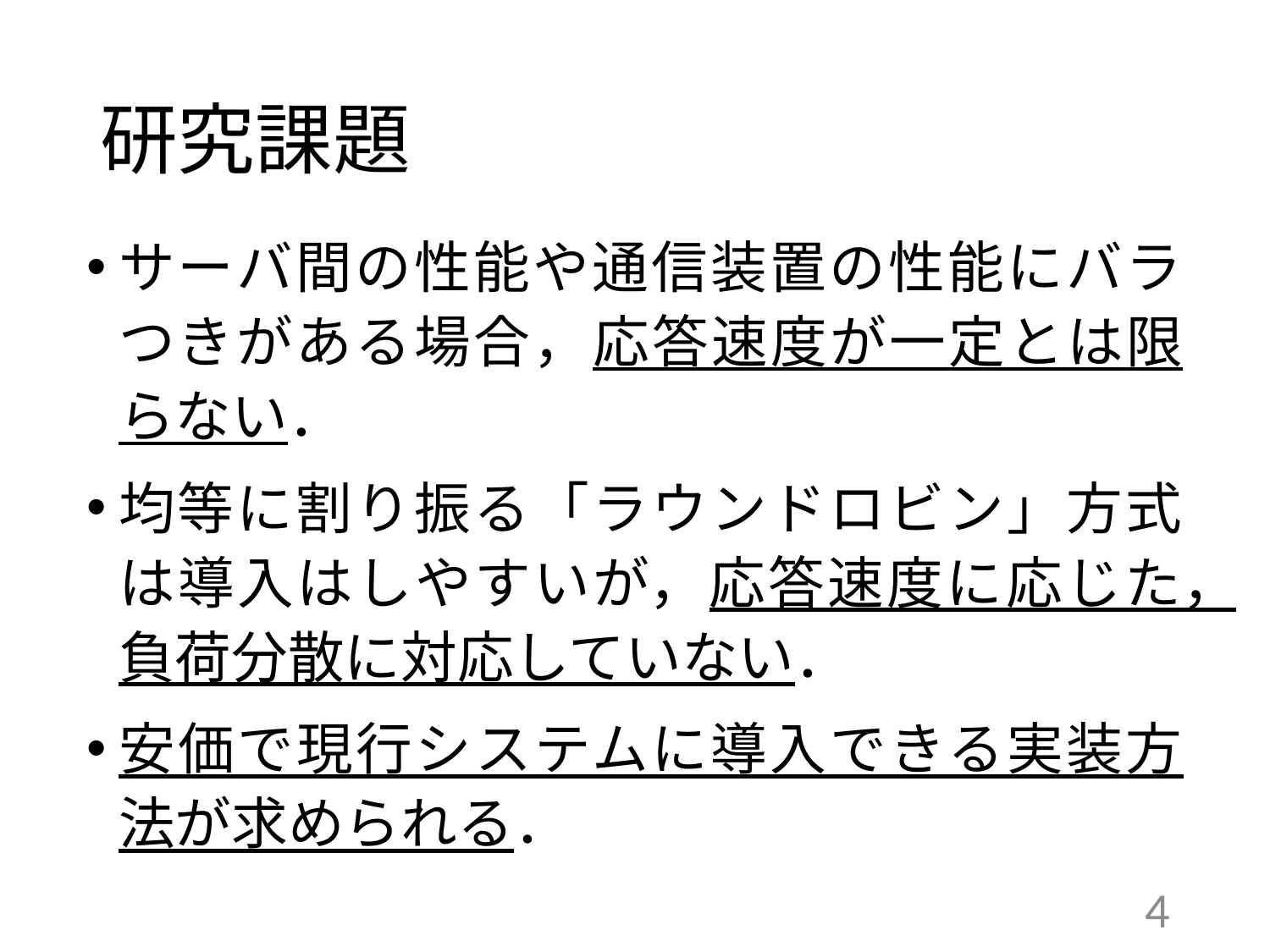

# 研究課題
サーバ間の性能や通信装置の性能にバラつきがある場合，応答速度が一定とは限らない．
均等に割り振る「ラウンドロビン」方式は導入はしやすいが，応答速度に応じた，負荷分散に対応していない．
安価で現行システムに導入できる実装方法が求められる．
4